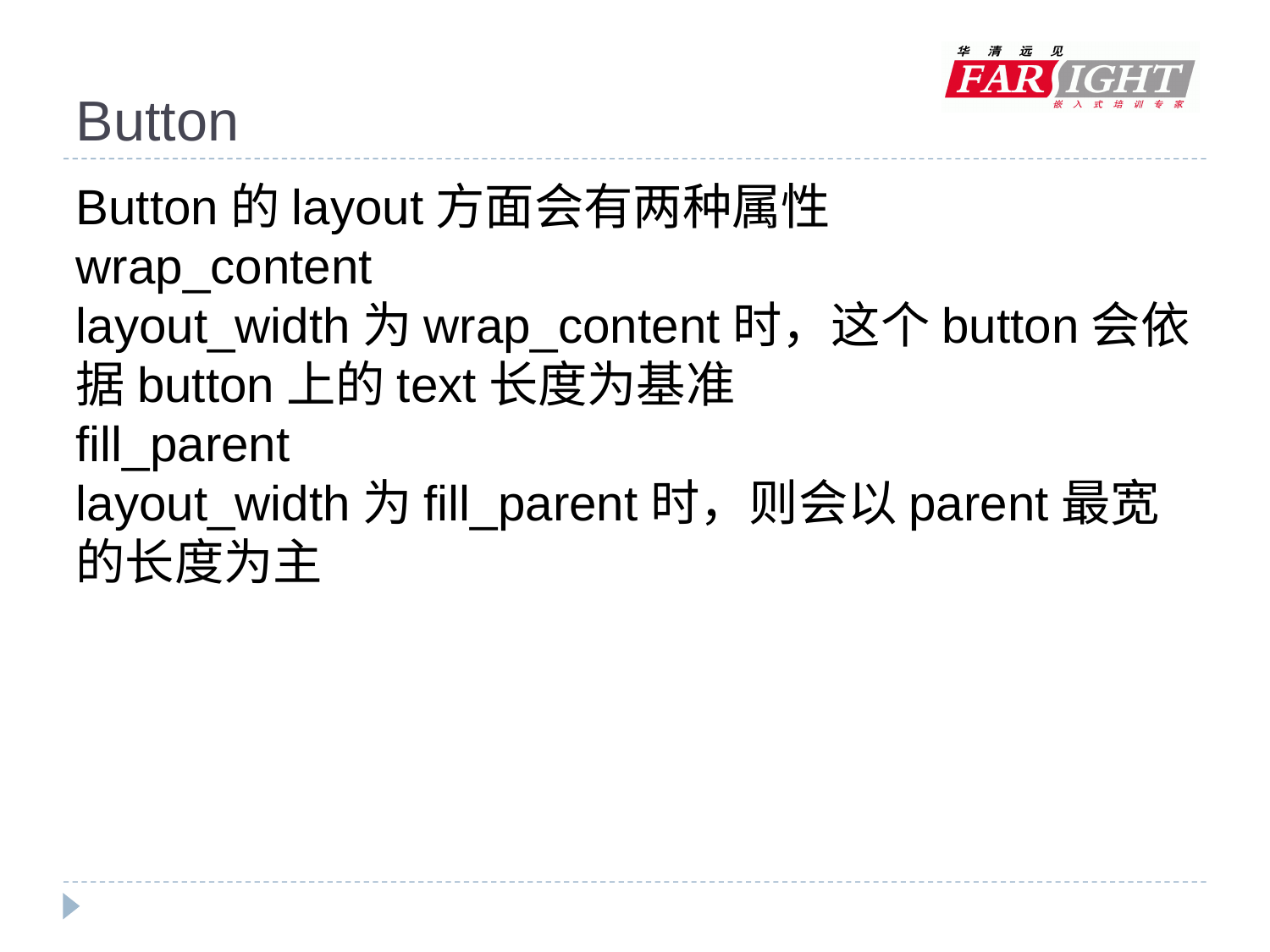

# Button
Button的layout方面会有两种属性
wrap_content
layout_width为wrap_content时，这个button会依据button上的text长度为基准
fill_parent
layout_width为fill_parent时，则会以parent最宽的长度为主